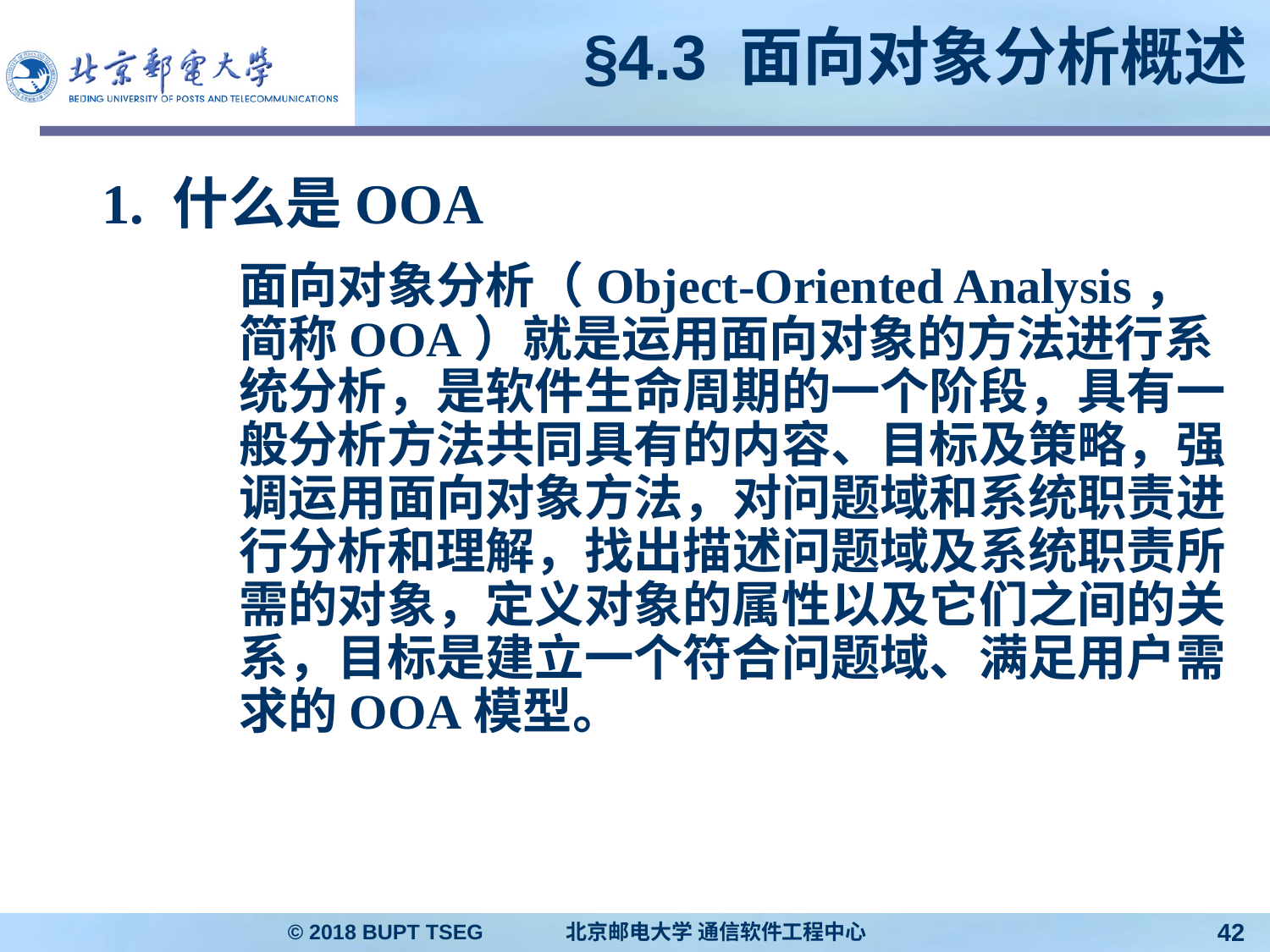

# §4.3 面向对象分析概述
1. 什么是OOA
	面向对象分析（Object-Oriented Analysis，简称OOA）就是运用面向对象的方法进行系统分析，是软件生命周期的一个阶段，具有一般分析方法共同具有的内容、目标及策略，强调运用面向对象方法，对问题域和系统职责进行分析和理解，找出描述问题域及系统职责所需的对象，定义对象的属性以及它们之间的关系，目标是建立一个符合问题域、满足用户需求的OOA模型。
© 2018 BUPT TSEG             北京邮电大学 通信软件工程中心